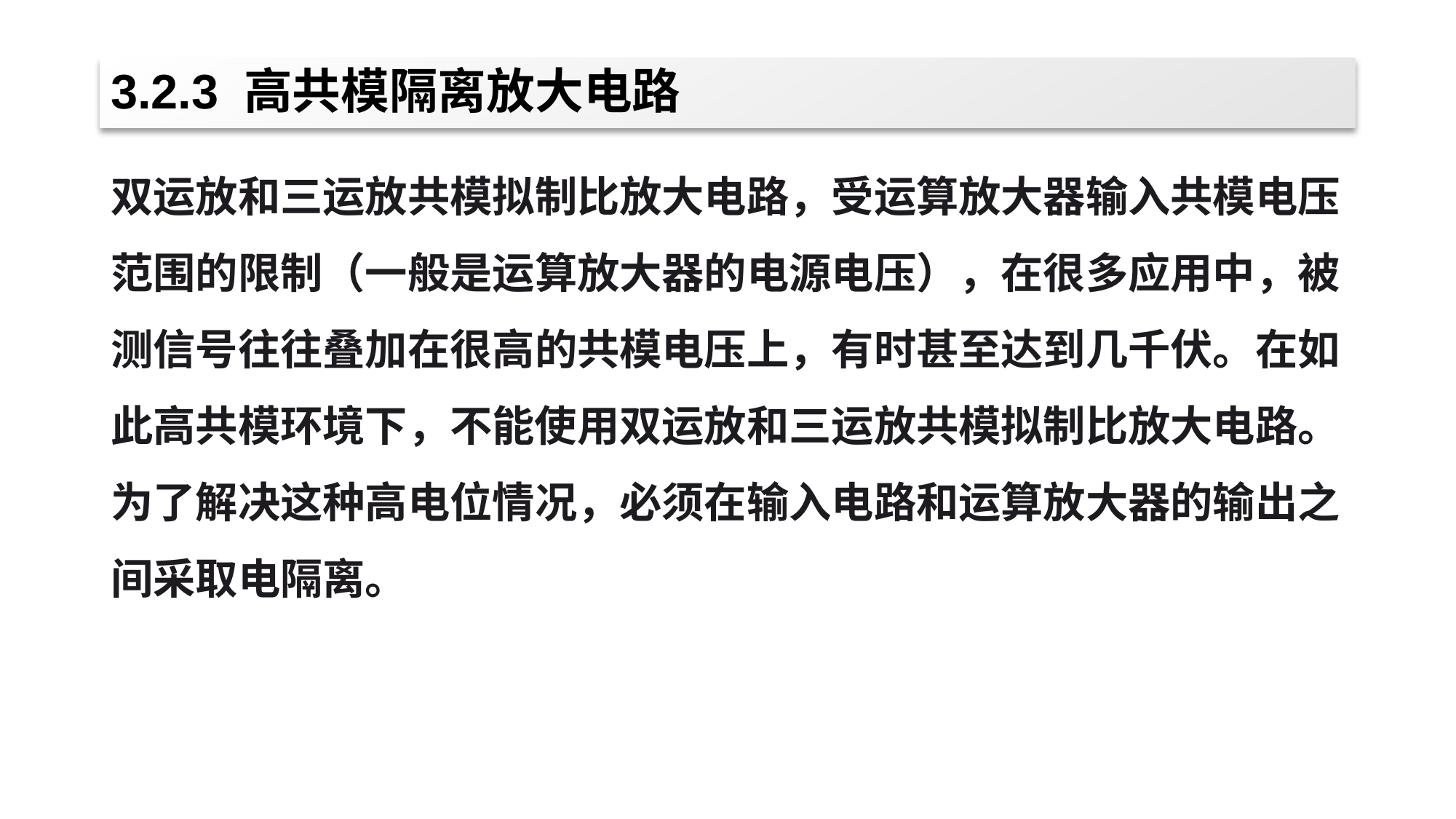

# 3.2.3 高共模隔离放大电路
双运放和三运放共模拟制比放大电路，受运算放大器输入共模电压范围的限制（一般是运算放大器的电源电压），在很多应用中，被测信号往往叠加在很高的共模电压上，有时甚至达到几千伏。在如此高共模环境下，不能使用双运放和三运放共模拟制比放大电路。为了解决这种高电位情况，必须在输入电路和运算放大器的输出之间采取电隔离。